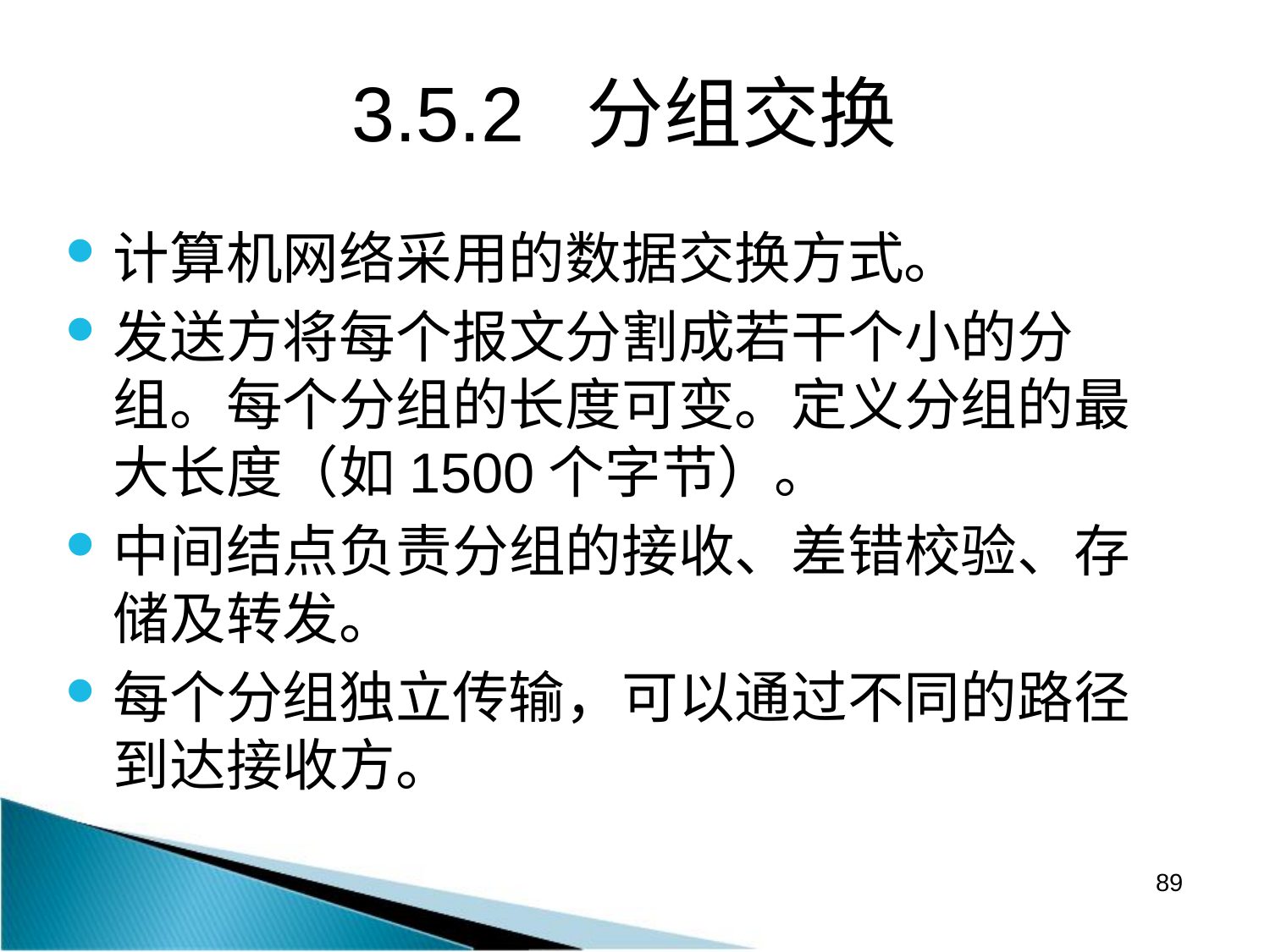

# 3.5.2  分组交换
计算机网络采用的数据交换方式。
发送方将每个报文分割成若干个小的分组。每个分组的长度可变。定义分组的最大长度（如1500个字节）。
中间结点负责分组的接收、差错校验、存储及转发。
每个分组独立传输，可以通过不同的路径到达接收方。
89